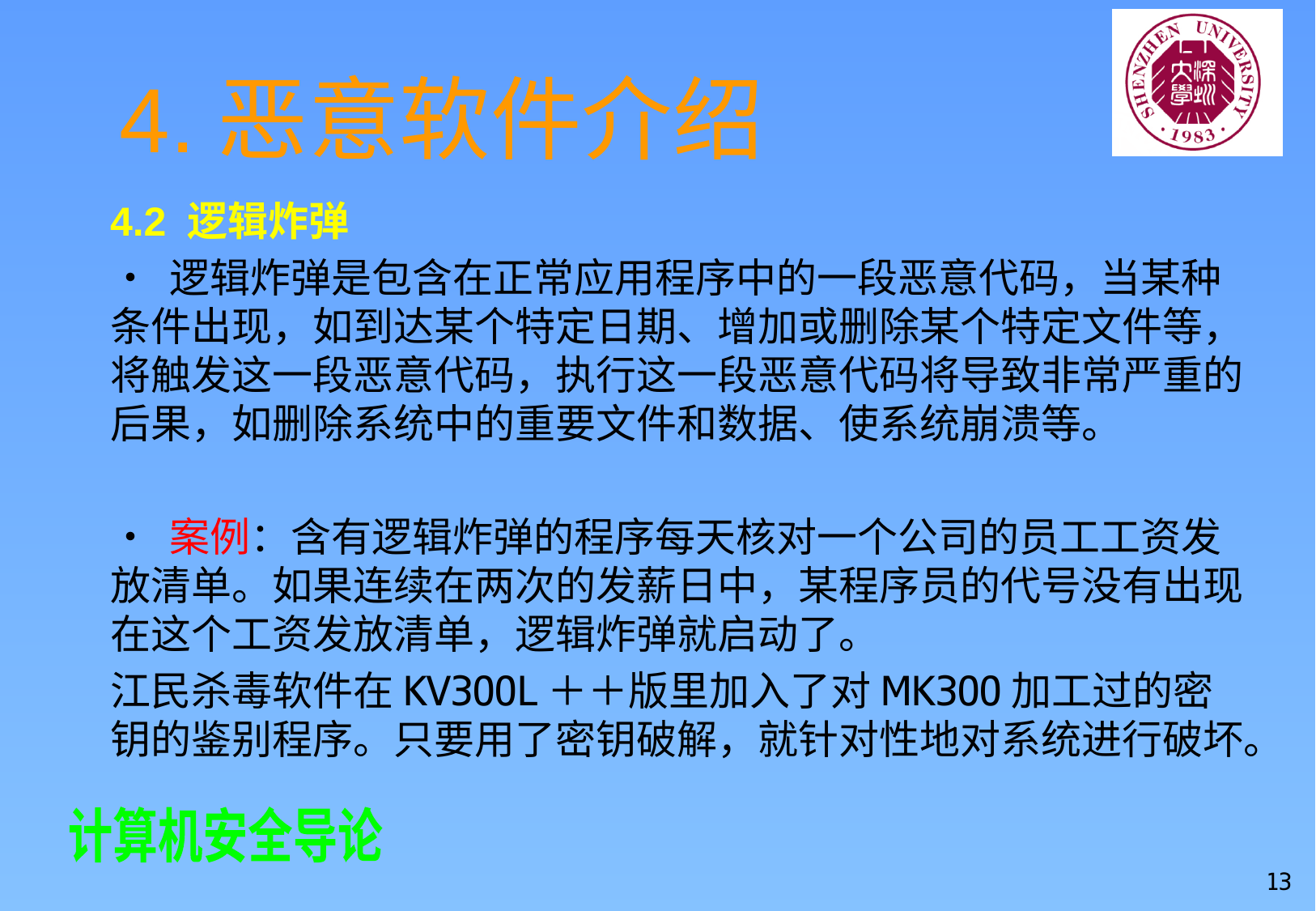

# 4.恶意软件介绍
4.2 逻辑炸弹
• 逻辑炸弹是包含在正常应用程序中的一段恶意代码，当某种条件出现，如到达某个特定日期、增加或删除某个特定文件等，将触发这一段恶意代码，执行这一段恶意代码将导致非常严重的后果，如删除系统中的重要文件和数据、使系统崩溃等。

• 案例：含有逻辑炸弹的程序每天核对一个公司的员工工资发放清单。如果连续在两次的发薪日中，某程序员的代号没有出现在这个工资发放清单，逻辑炸弹就启动了。
江民杀毒软件在KV300L＋＋版里加入了对MK300加工过的密钥的鉴别程序。只要用了密钥破解，就针对性地对系统进行破坏。

13